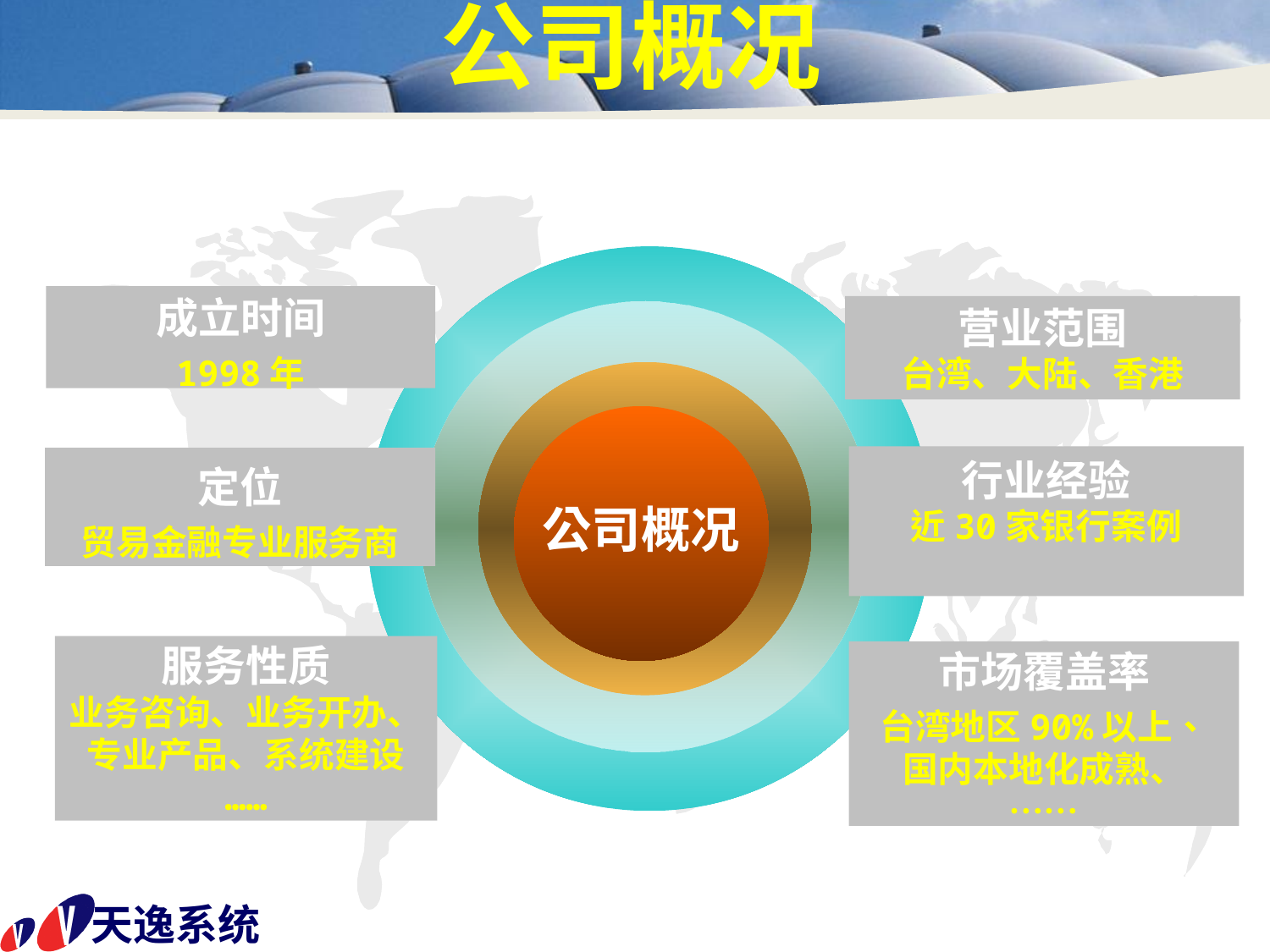

# 公司概况

成立时间
1998年
营业范围
台湾、大陆、香港

公司概况
行业经验
近30家银行案例

定位
贸易金融专业服务商
服务性质
业务咨询、业务开办、
专业产品、系统建设
……
市场覆盖率
台湾地区90%以上、
国内本地化成熟、
……